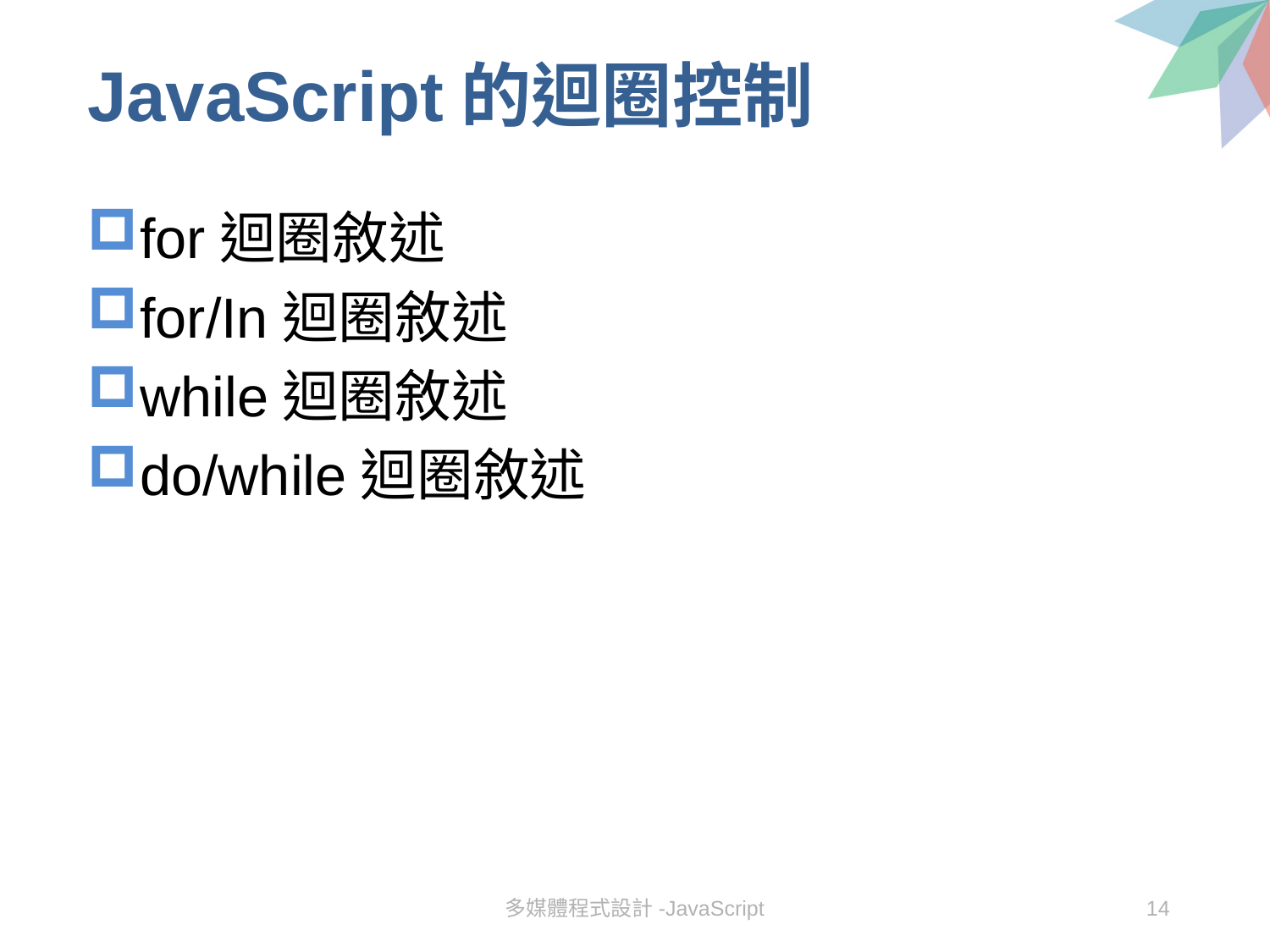

# JavaScript的迴圈控制
for迴圈敘述
for/In迴圈敘述
while迴圈敘述
do/while迴圈敘述
多媒體程式設計-JavaScript
14